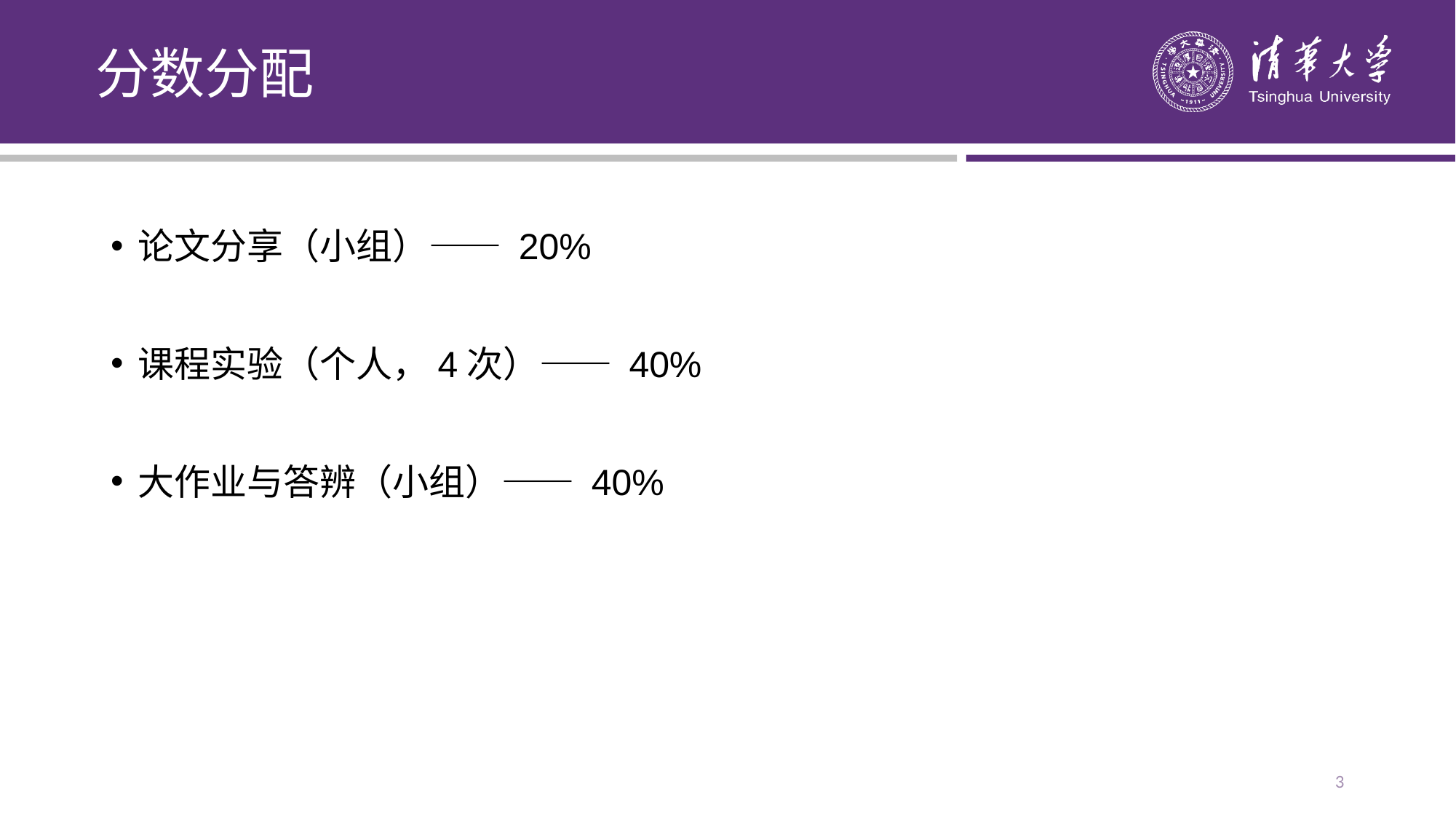

分数分配
论文分享（小组）—— 20%

课程实验（个人，4次）—— 40%

大作业与答辨（小组）—— 40%

3